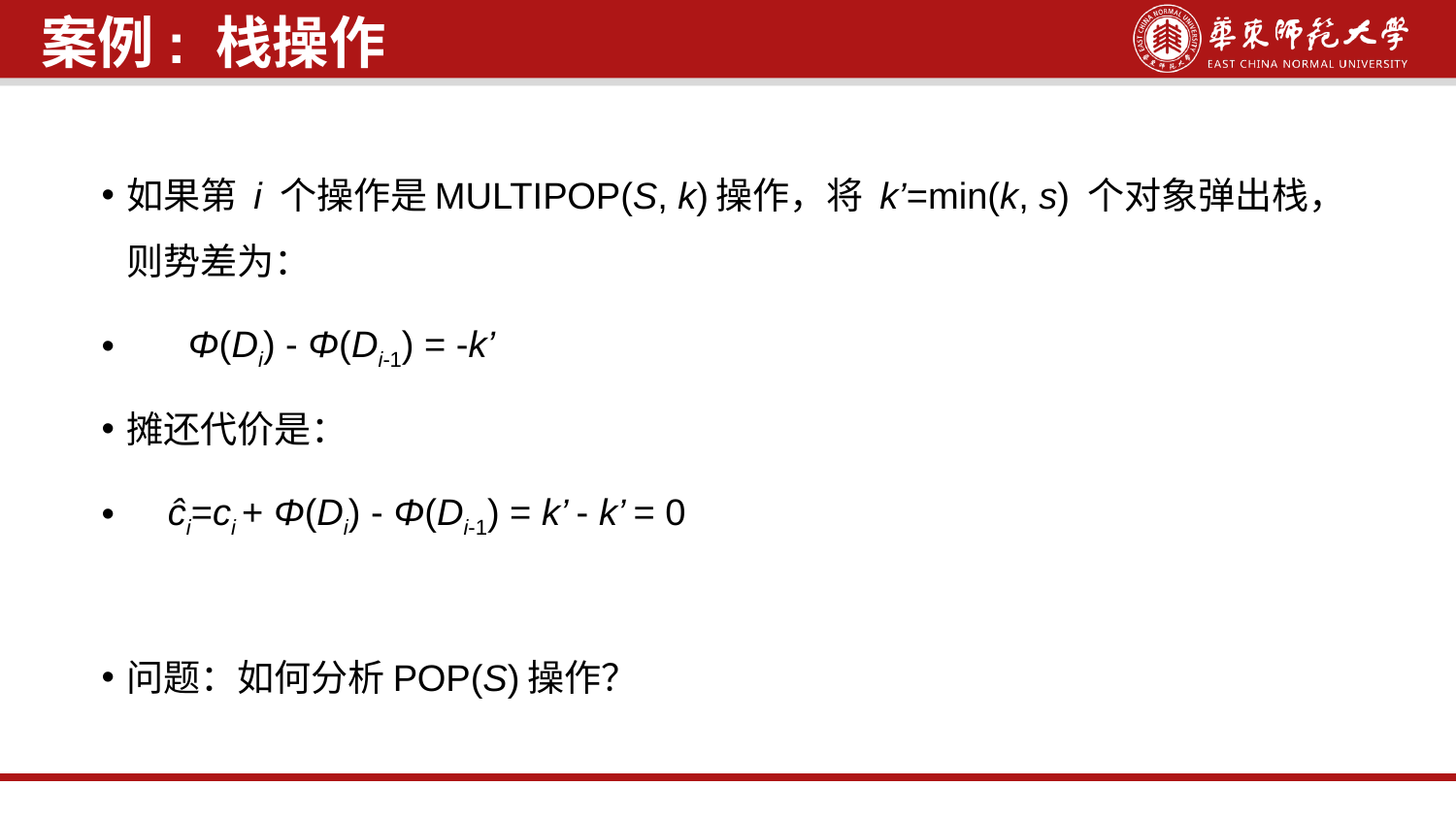

案例: 栈操作
如果第 i 个操作是MULTIPOP(S, k)操作，将 k’=min(k, s) 个对象弹出栈，则势差为：
      Φ(Di) - Φ(Di-1) = -k’
摊还代价是：
    ĉi=ci + Φ(Di) - Φ(Di-1) = k’ - k’ = 0

问题：如何分析POP(S)操作？